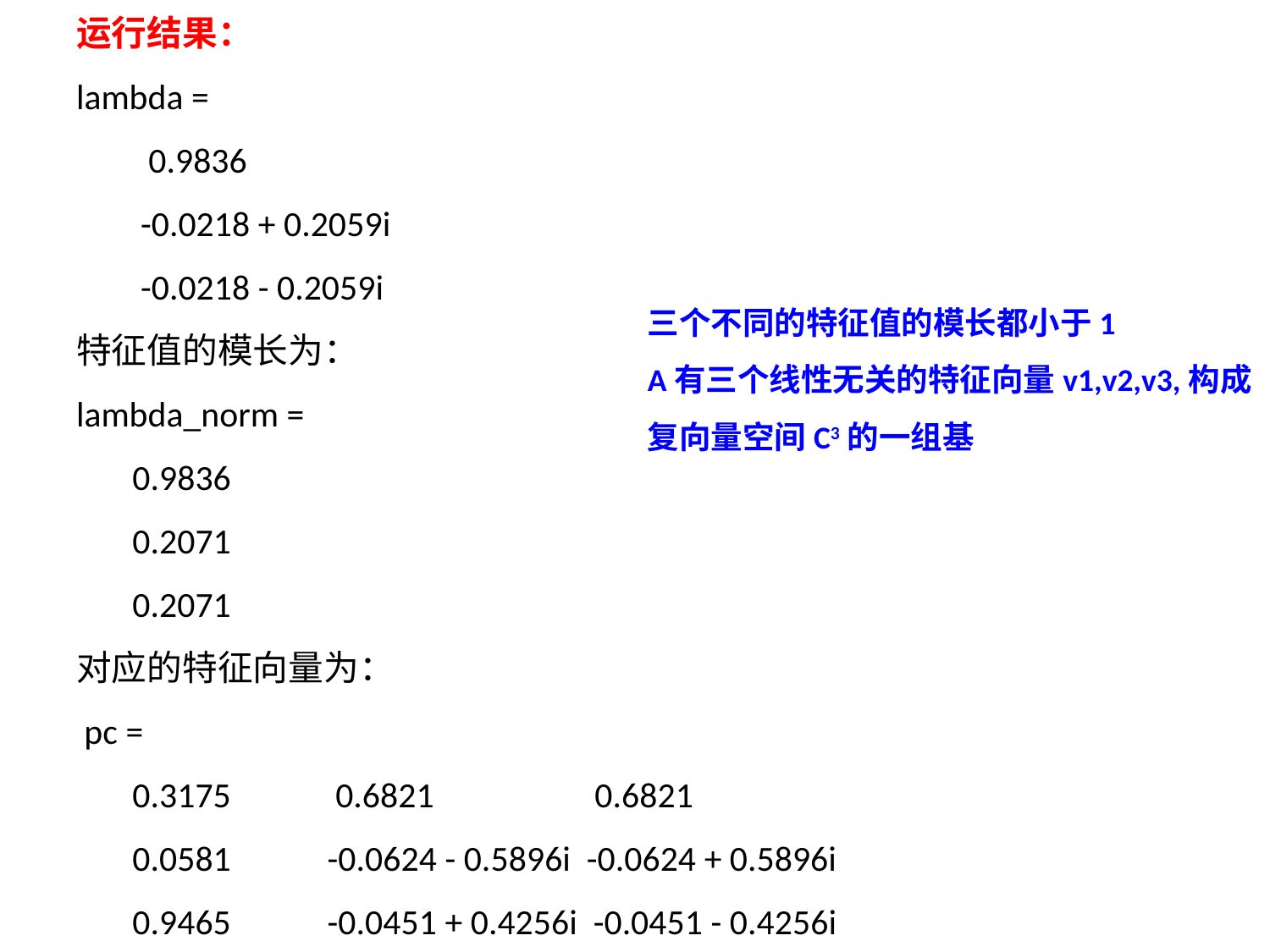

运行结果：
lambda =
         0.9836
        -0.0218 + 0.2059i
        -0.0218 - 0.2059i
特征值的模长为：
lambda_norm =
       0.9836
       0.2071
       0.2071
对应的特征向量为：
 pc =
       0.3175             0.6821                    0.6821
       0.0581            -0.0624 - 0.5896i  -0.0624 + 0.5896i
       0.9465            -0.0451 + 0.4256i  -0.0451 - 0.4256i
三个不同的特征值的模长都小于1
A有三个线性无关的特征向量v1,v2,v3,构成复向量空间C3的一组基